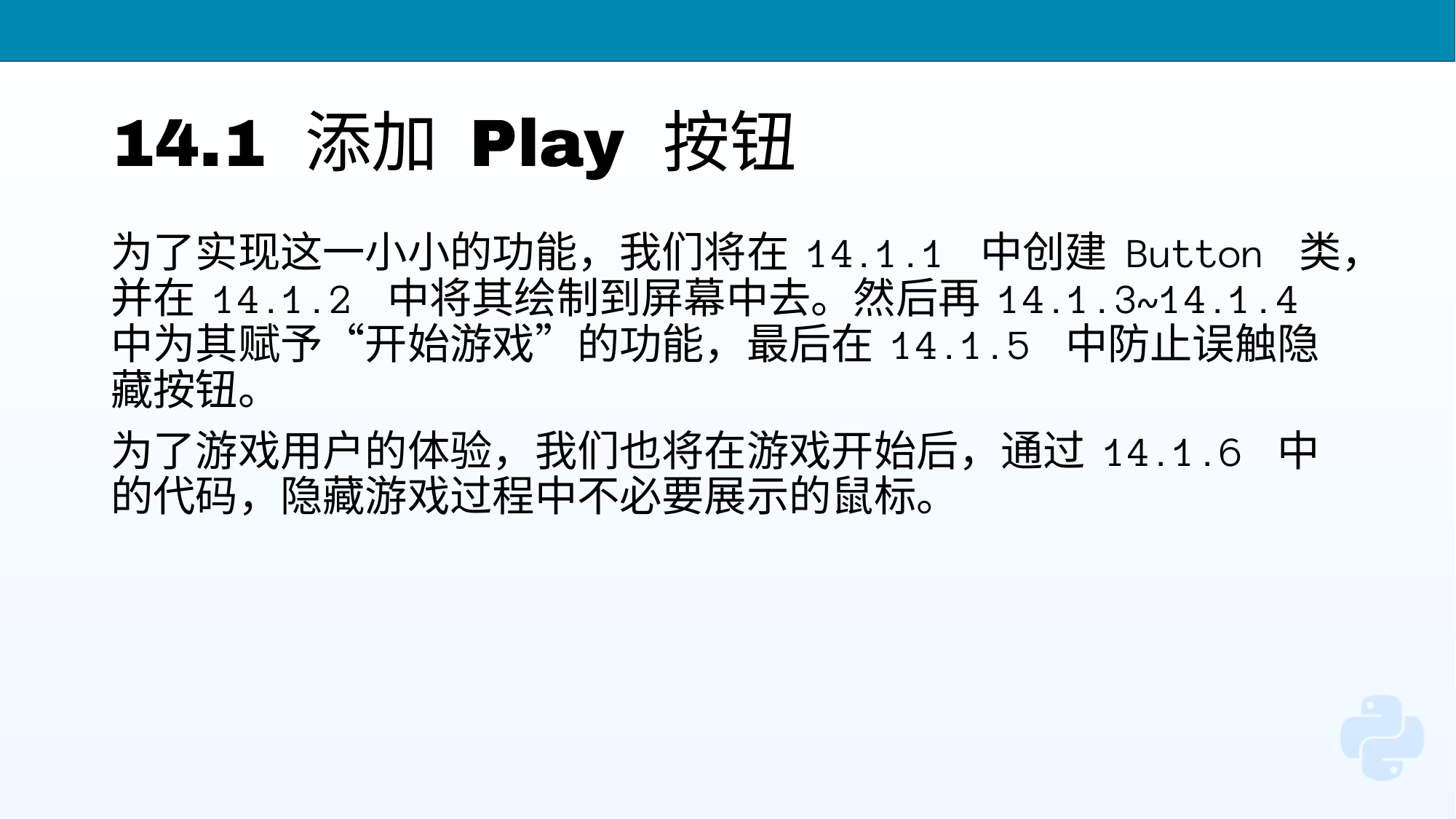

# 14.1 添加 Play 按钮
为了实现这一小小的功能，我们将在 14.1.1 中创建 Button 类，并在 14.1.2 中将其绘制到屏幕中去。然后再 14.1.3~14.1.4 中为其赋予“开始游戏”的功能，最后在 14.1.5 中防止误触隐藏按钮。
为了游戏用户的体验，我们也将在游戏开始后，通过 14.1.6 中的代码，隐藏游戏过程中不必要展示的鼠标。